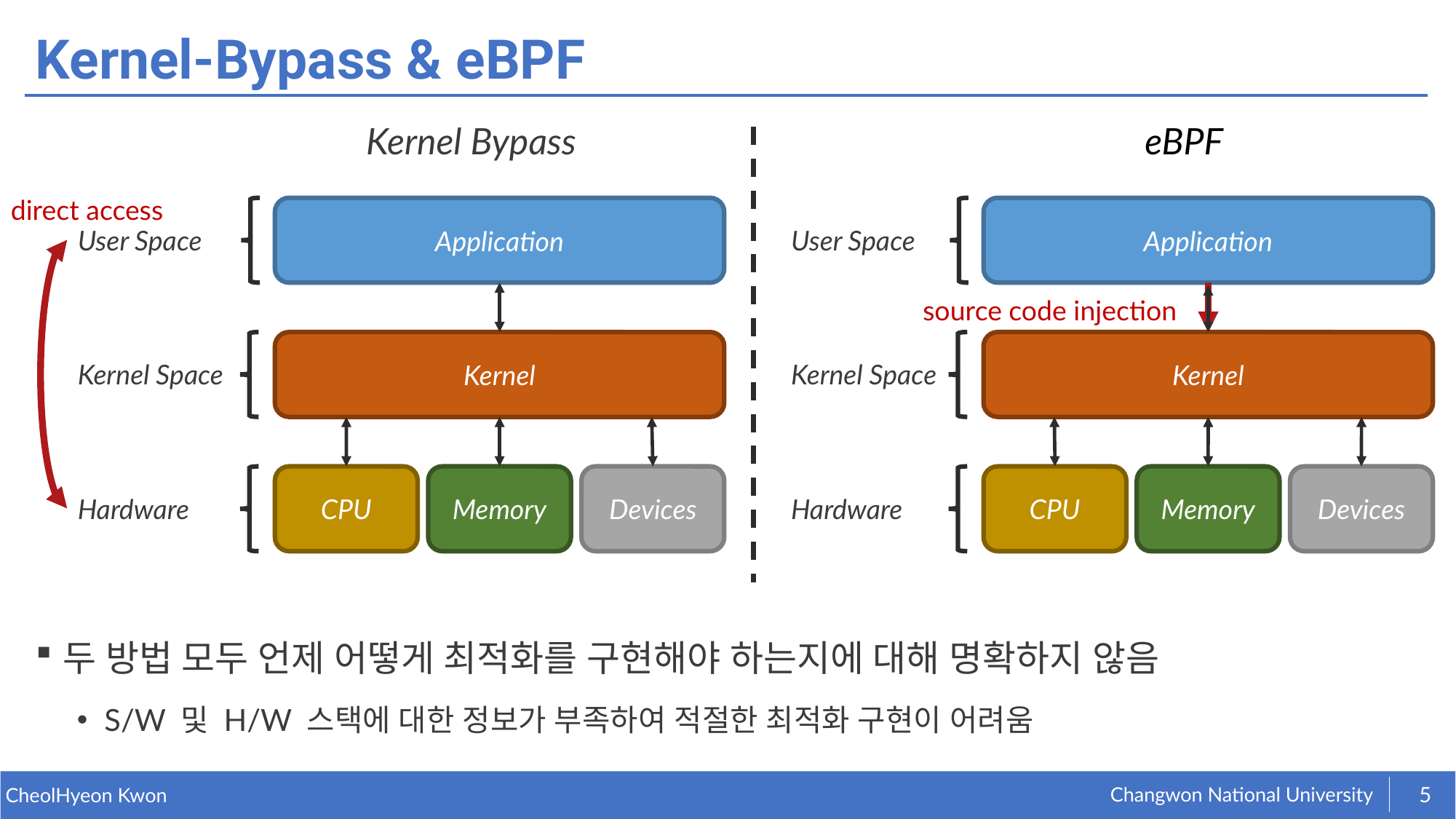

# Kernel-Bypass & eBPF
Kernel Bypass
eBPF
direct access

Application

Application
User Space
User Space
source code injection

Kernel
Kernel
Kernel Space
Kernel Space

CPU
Memory
Devices

CPU
Memory
Devices
Hardware
Hardware
두 방법 모두 언제 어떻게 최적화를 구현해야 하는지에 대해 명확하지 않음
S/W 및 H/W 스택에 대한 정보가 부족하여 적절한 최적화 구현이 어려움

5